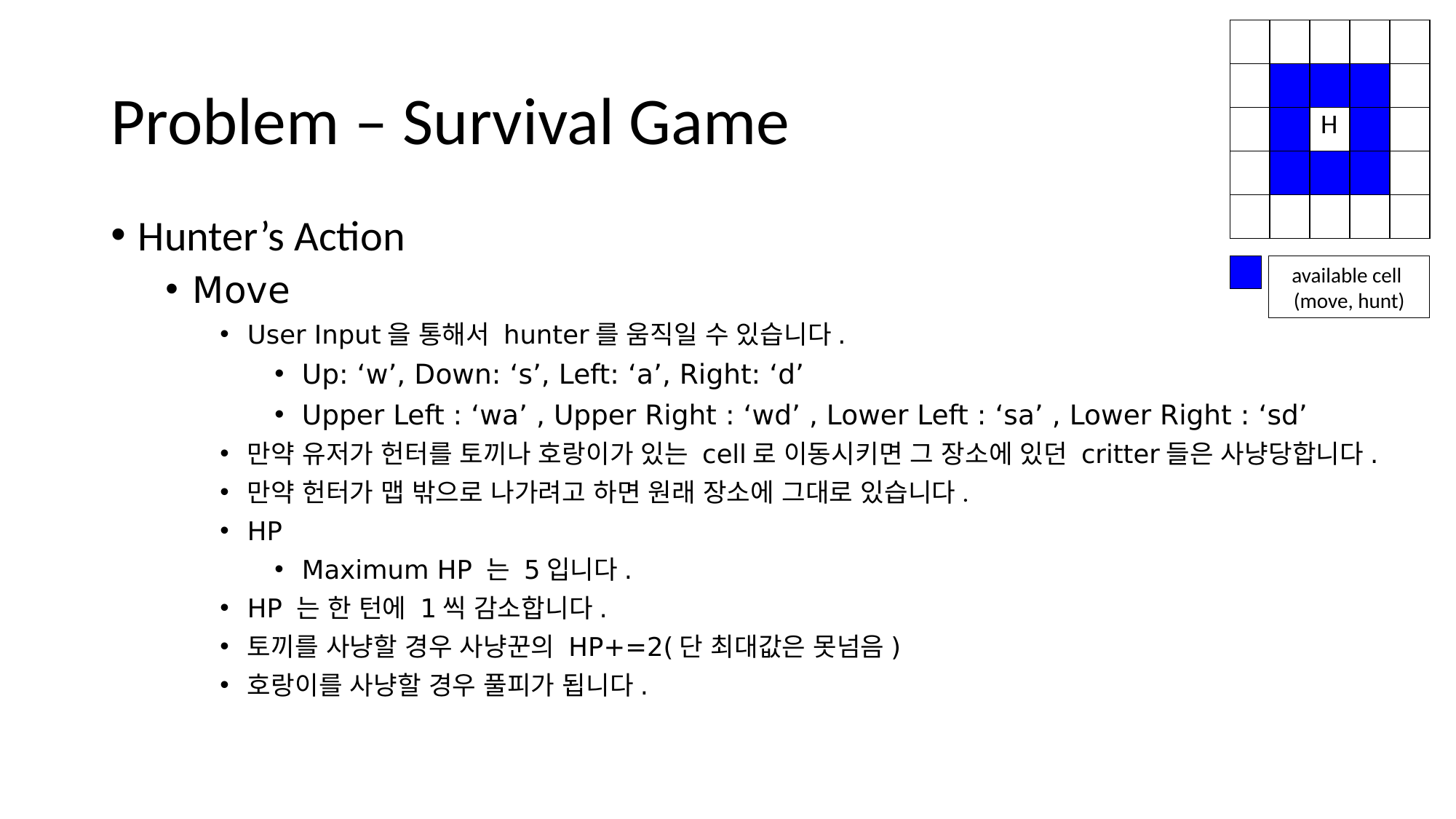

|  |  |  |  |  |
| --- | --- | --- | --- | --- |
|  |  |  |  |  |
|  |  | H |  |  |
|  |  |  |  |  |
|  |  |  |  |  |
# Problem – Survival Game
Hunter’s Action
Move
User Input을 통해서 hunter를 움직일 수 있습니다.
Up: ‘w’, Down: ‘s’, Left: ‘a’, Right: ‘d’
Upper Left : ‘wa’ , Upper Right : ‘wd’ , Lower Left : ‘sa’ , Lower Right : ‘sd’
만약 유저가 헌터를 토끼나 호랑이가 있는 cell로 이동시키면 그 장소에 있던 critter들은 사냥당합니다.
만약 헌터가 맵 밖으로 나가려고 하면 원래 장소에 그대로 있습니다.
HP
Maximum HP 는 5입니다.
HP 는 한 턴에 1씩 감소합니다.
토끼를 사냥할 경우 사냥꾼의 HP+=2(단 최대값은 못넘음)
호랑이를 사냥할 경우 풀피가 됩니다.

available cell
(move, hunt)